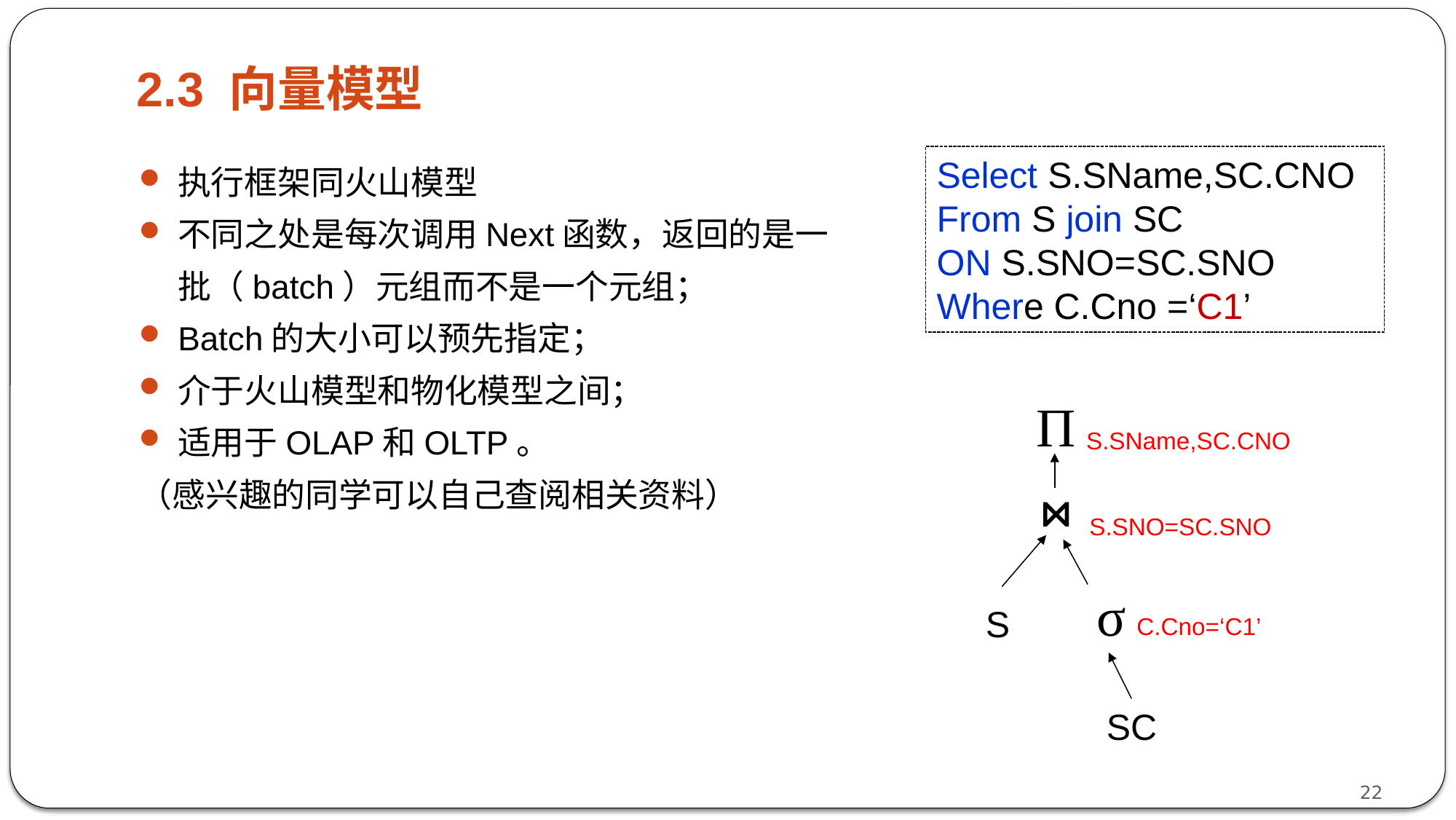

2.3 向量模型
执行框架同火山模型
不同之处是每次调用Next函数，返回的是一批（batch）元组而不是一个元组；
Batch的大小可以预先指定；
介于火山模型和物化模型之间；
适用于OLAP和OLTP。
（感兴趣的同学可以自己查阅相关资料）

Select S.SName,SC.CNO
From S join SC
ON S.SNO=SC.SNO
Where C.Cno =‘C1’
Π
S.SName,SC.CNO
⋈
S.SNO=SC.SNO
σ

S

C.Cno=‘C1’

SC
22